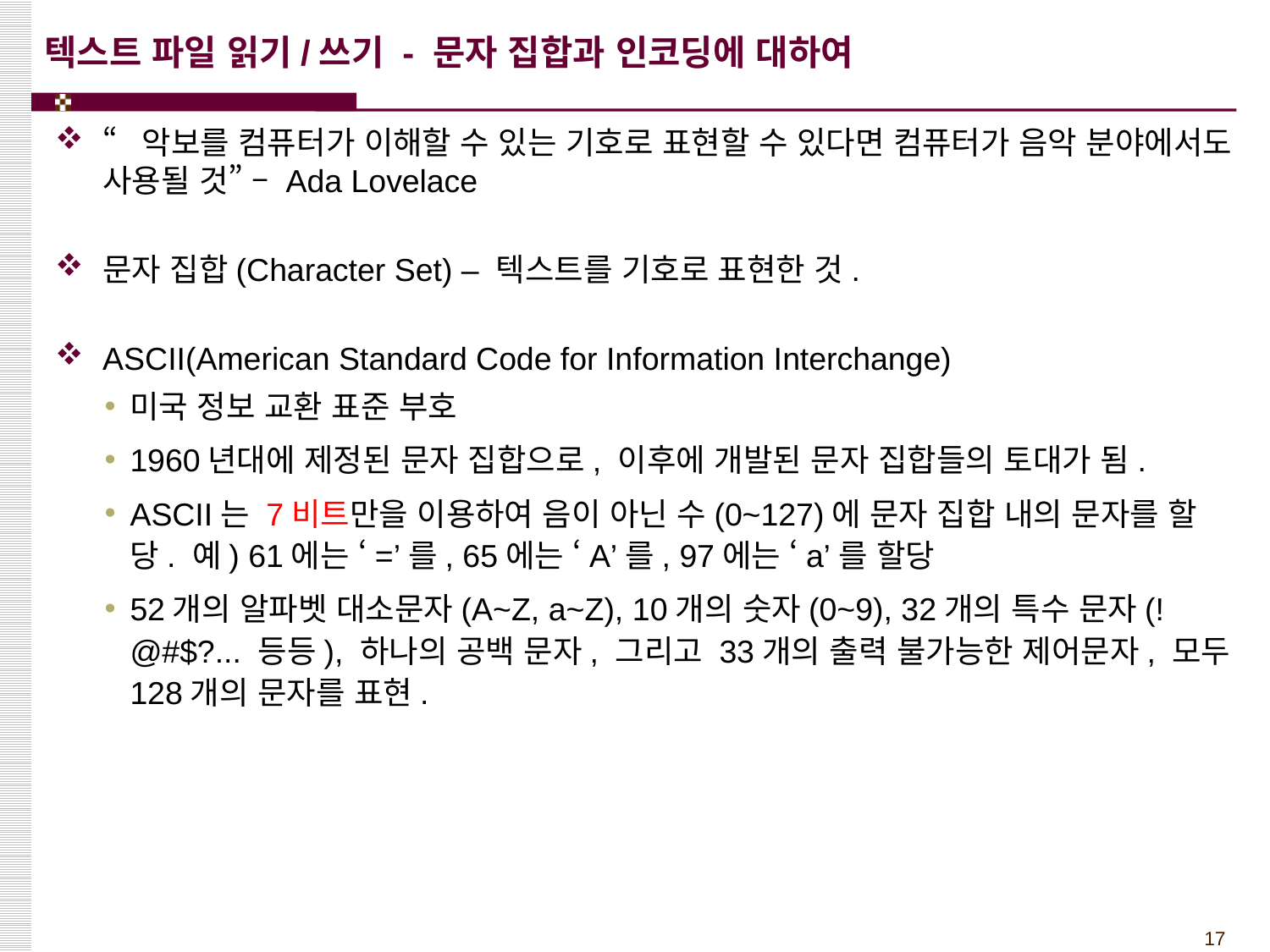

# 텍스트 파일 읽기/쓰기 - 문자 집합과 인코딩에 대하여
“악보를 컴퓨터가 이해할 수 있는 기호로 표현할 수 있다면 컴퓨터가 음악 분야에서도 사용될 것” – Ada Lovelace

문자 집합(Character Set) – 텍스트를 기호로 표현한 것.

ASCII(American Standard Code for Information Interchange)
미국 정보 교환 표준 부호
1960년대에 제정된 문자 집합으로, 이후에 개발된 문자 집합들의 토대가 됨.
ASCII는 7비트만을 이용하여 음이 아닌 수(0~127)에 문자 집합 내의 문자를 할당. 예) 61에는 ‘=’를, 65에는 ‘A’를, 97에는 ‘a’를 할당
52개의 알파벳 대소문자(A~Z, a~Z), 10개의 숫자(0~9), 32개의 특수 문자(!@#$?... 등등), 하나의 공백 문자, 그리고 33개의 출력 불가능한 제어문자, 모두 128개의 문자를 표현.